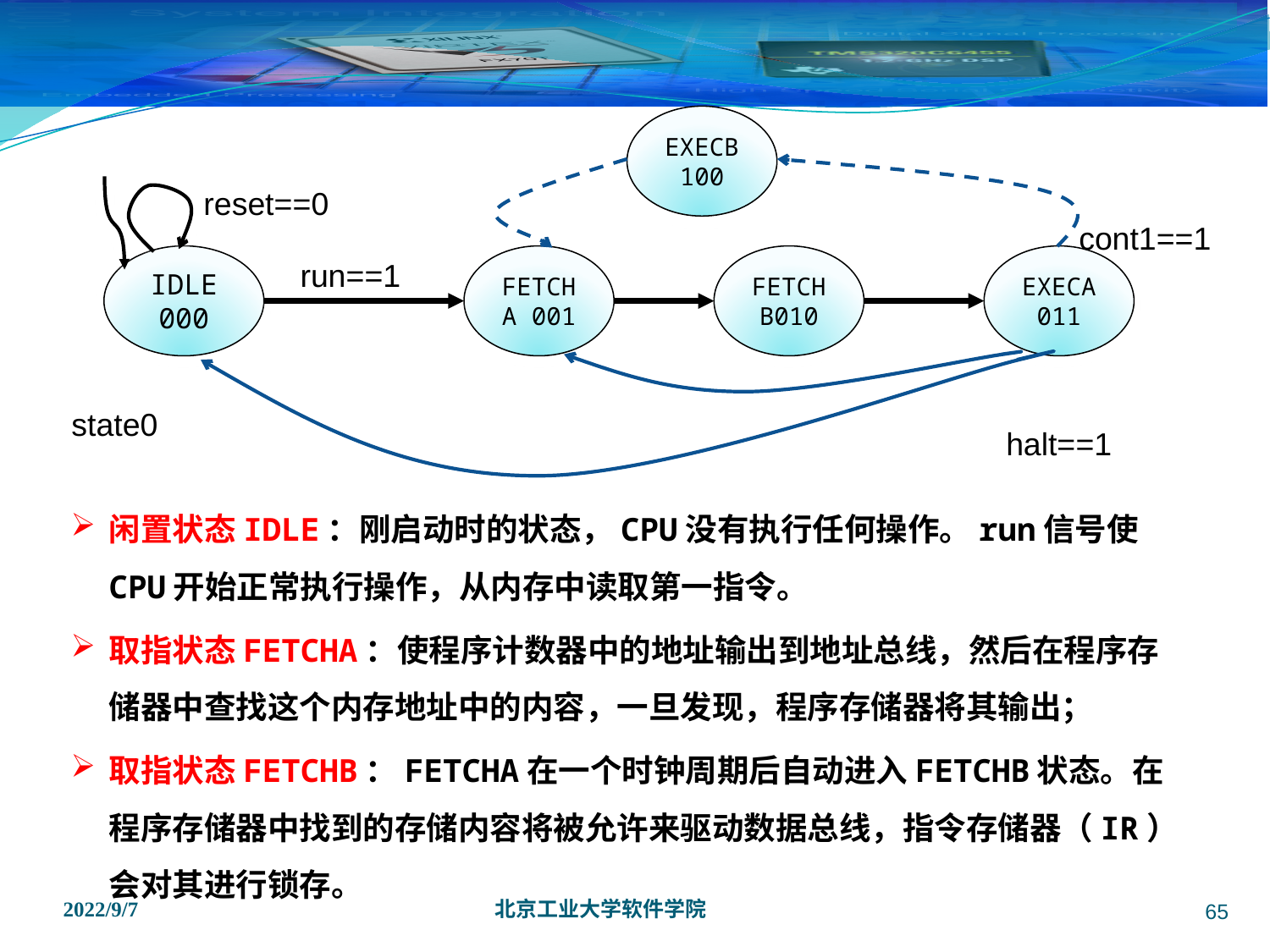

EXECB 100

reset==0

cont1==1
IDLE 000
FETCHA 001
FETCHB010
EXECA 011
run==1

state0
halt==1
闲置状态IDLE：刚启动时的状态，CPU没有执行任何操作。run信号使CPU开始正常执行操作，从内存中读取第一指令。
取指状态FETCHA：使程序计数器中的地址输出到地址总线，然后在程序存储器中查找这个内存地址中的内容，一旦发现，程序存储器将其输出；
取指状态FETCHB：FETCHA在一个时钟周期后自动进入FETCHB状态。在程序存储器中找到的存储内容将被允许来驱动数据总线，指令存储器（IR）会对其进行锁存。